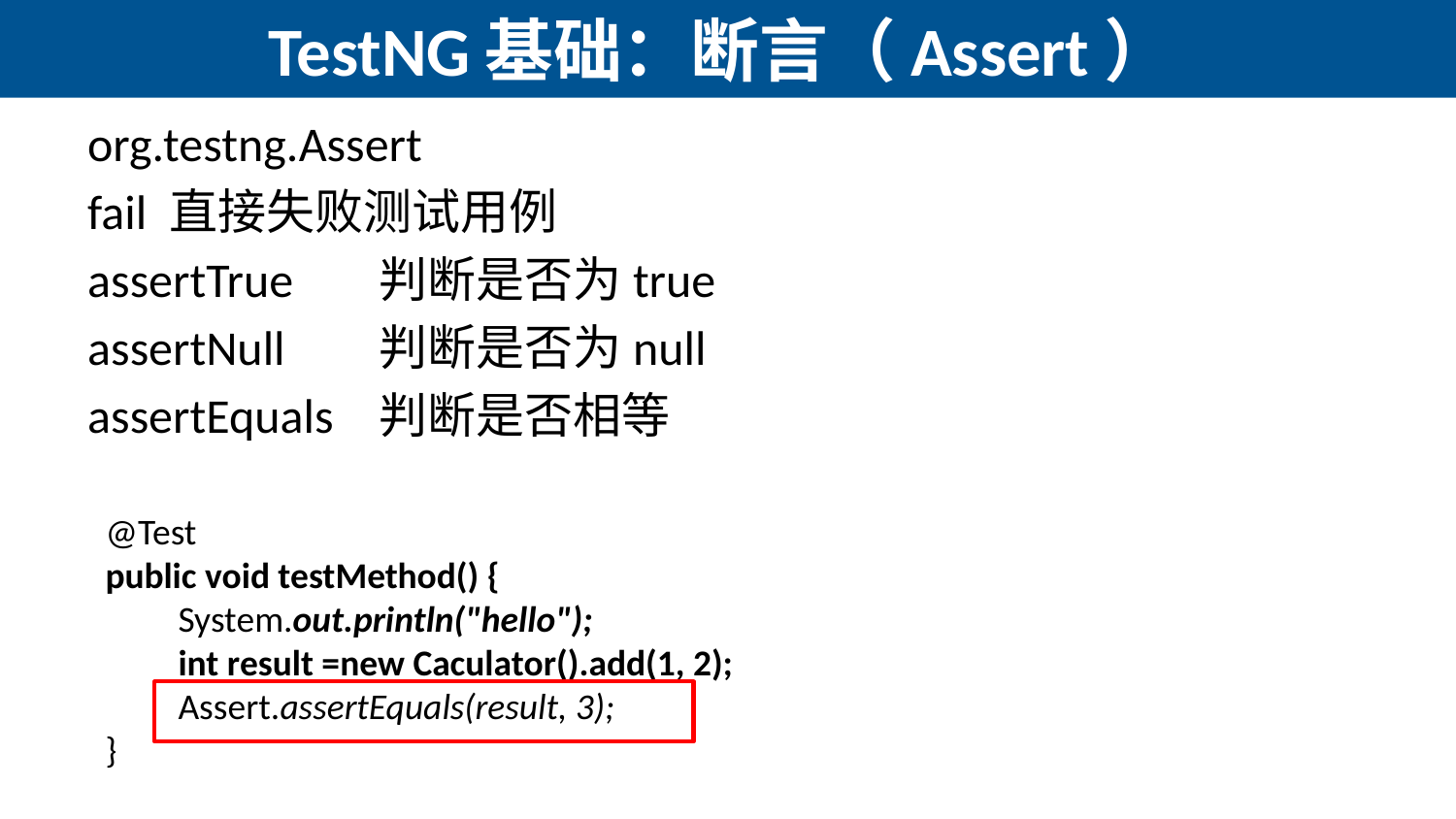

# TestNG基础：断言（Assert）
org.testng.Assert
fail 直接失败测试用例
assertTrue	判断是否为true
assertNull	判断是否为null
assertEquals	判断是否相等

@Test
public void testMethod() {
System.out.println("hello");
int result =new Caculator().add(1, 2);
Assert.assertEquals(result, 3);
}